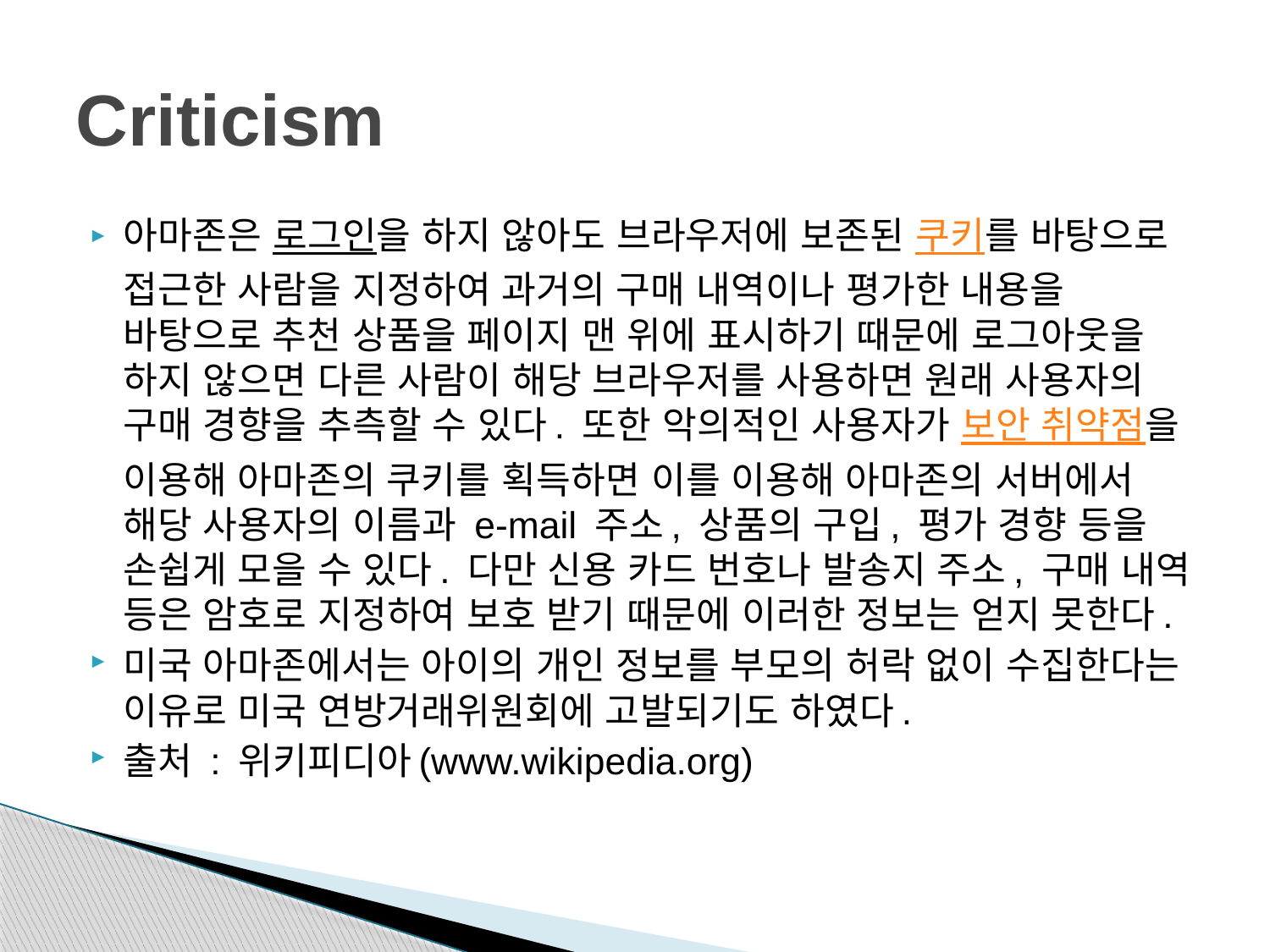

# Criticism
아마존은 로그인을 하지 않아도 브라우저에 보존된 쿠키를 바탕으로 접근한 사람을 지정하여 과거의 구매 내역이나 평가한 내용을 바탕으로 추천 상품을 페이지 맨 위에 표시하기 때문에 로그아웃을 하지 않으면 다른 사람이 해당 브라우저를 사용하면 원래 사용자의 구매 경향을 추측할 수 있다. 또한 악의적인 사용자가 보안 취약점을 이용해 아마존의 쿠키를 획득하면 이를 이용해 아마존의 서버에서 해당 사용자의 이름과 e-mail 주소, 상품의 구입, 평가 경향 등을 손쉽게 모을 수 있다. 다만 신용 카드 번호나 발송지 주소, 구매 내역 등은 암호로 지정하여 보호 받기 때문에 이러한 정보는 얻지 못한다.
미국 아마존에서는 아이의 개인 정보를 부모의 허락 없이 수집한다는 이유로 미국 연방거래위원회에 고발되기도 하였다.
출처 : 위키피디아(www.wikipedia.org)